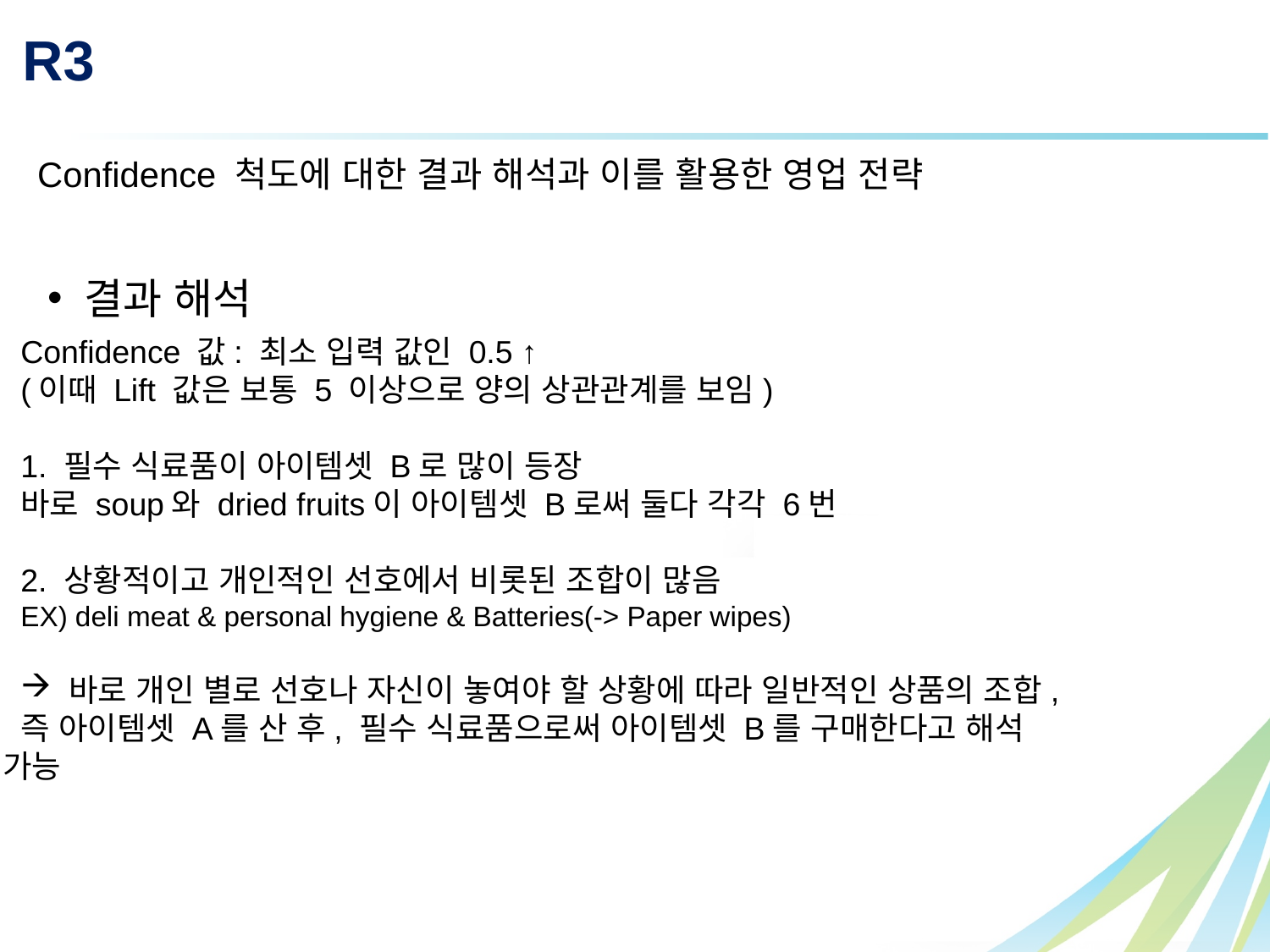

R3
Confidence 척도에 대한 결과 해석과 이를 활용한 영업 전략
 결과 해석
Confidence 값: 최소 입력 값인 0.5 ↑
(이때 Lift 값은 보통 5 이상으로 양의 상관관계를 보임)

1. 필수 식료품이 아이템셋 B로 많이 등장
바로 soup와 dried fruits이 아이템셋 B로써 둘다 각각 6번

2. 상황적이고 개인적인 선호에서 비롯된 조합이 많음
EX) deli meat & personal hygiene & Batteries(-> Paper wipes)

 바로 개인 별로 선호나 자신이 놓여야 할 상황에 따라 일반적인 상품의 조합,
즉 아이템셋 A를 산 후, 필수 식료품으로써 아이템셋 B를 구매한다고 해석 가능